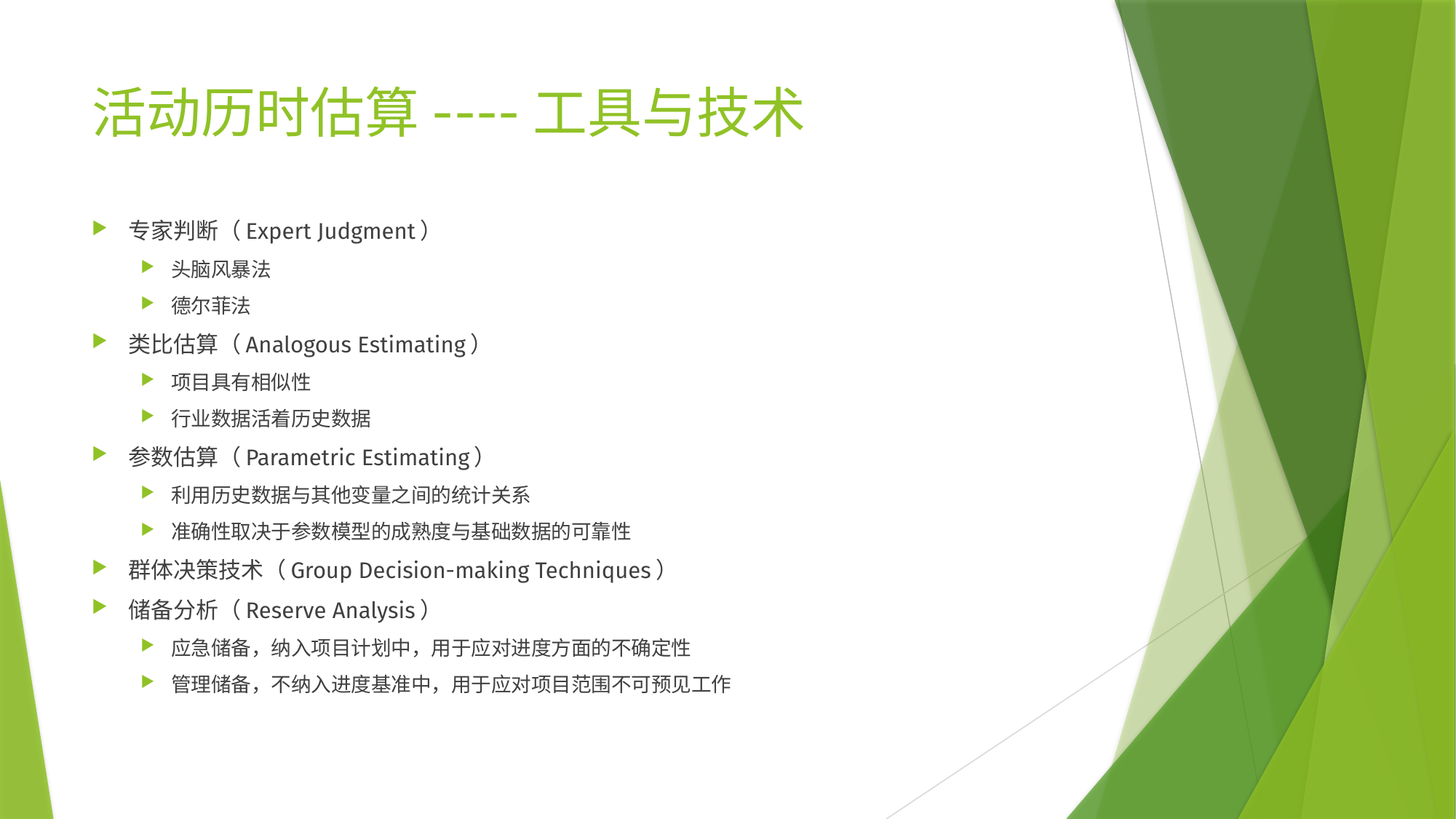

# 活动历时估算----工具与技术
专家判断（Expert Judgment）
头脑风暴法
德尔菲法
类比估算（Analogous Estimating）
项目具有相似性
行业数据活着历史数据
参数估算（Parametric Estimating）
利用历史数据与其他变量之间的统计关系
准确性取决于参数模型的成熟度与基础数据的可靠性
群体决策技术（Group Decision-making Techniques）
储备分析（Reserve Analysis）
应急储备，纳入项目计划中，用于应对进度方面的不确定性
管理储备，不纳入进度基准中，用于应对项目范围不可预见工作